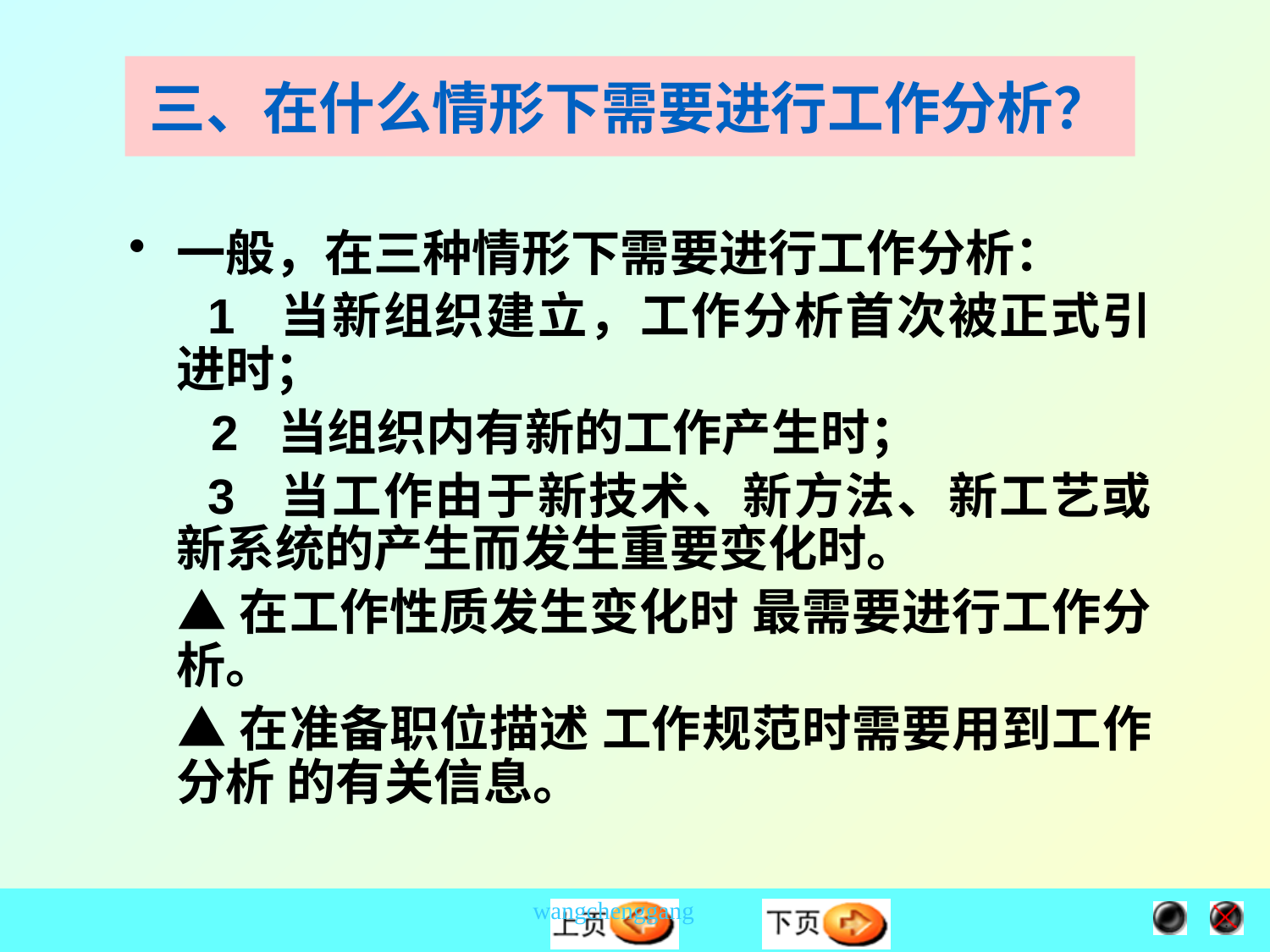

# 三、在什么情形下需要进行工作分析？
一般，在三种情形下需要进行工作分析：
     1  当新组织建立，工作分析首次被正式引进时；
      2  当组织内有新的工作产生时；
     3  当工作由于新技术、新方法、新工艺或新系统的产生而发生重要变化时。
    ▲在工作性质发生变化时 最需要进行工作分析。
    ▲在准备职位描述 工作规范时需要用到工作分析 的有关信息。

wangchenggang